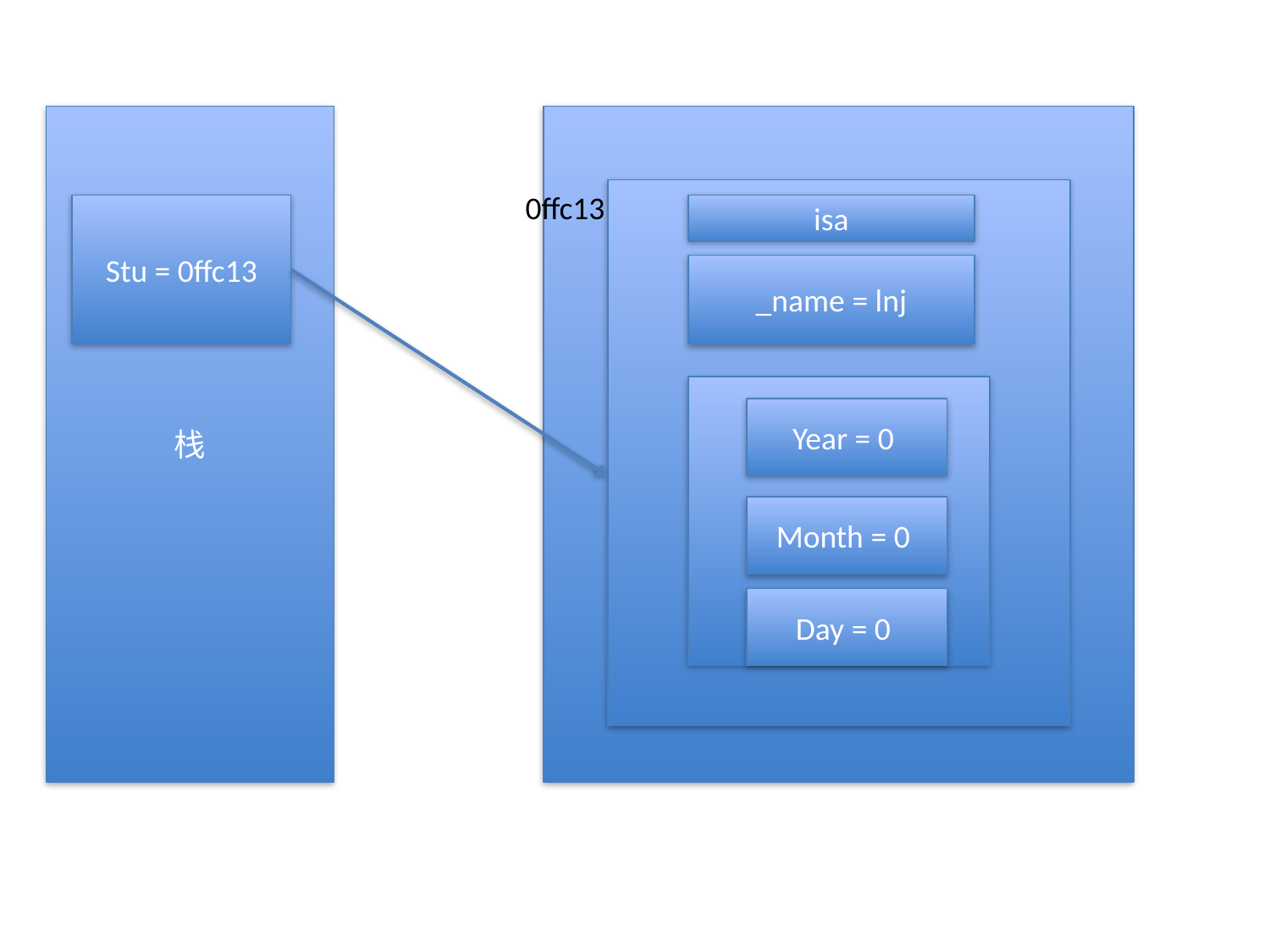

栈
堆
Student对象

0ffc13
Stu = 0ffc13
isa
_name = lnj
_birthday
Year = 0
Month = 0
Day = 0